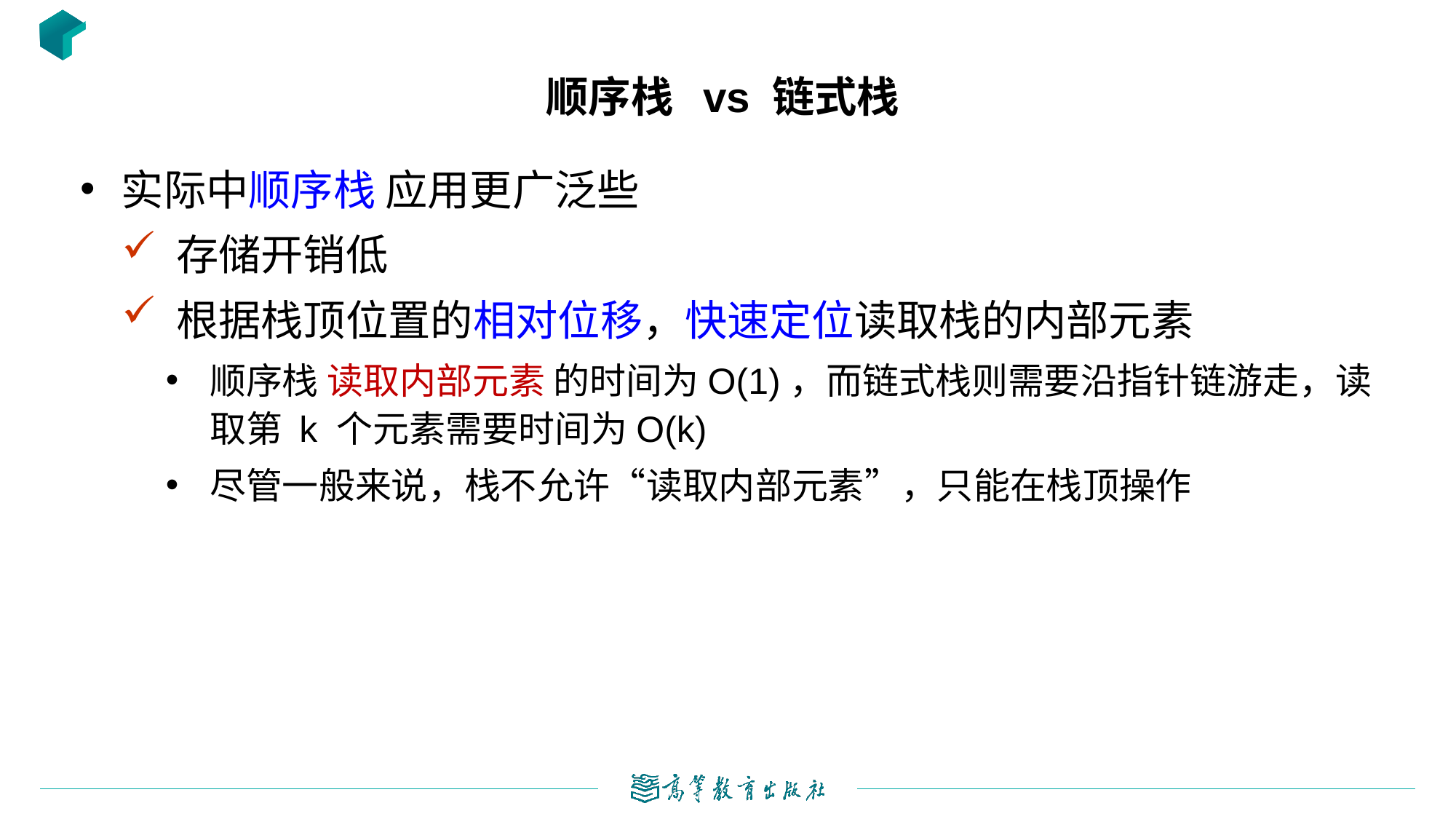

# 顺序栈  vs 链式栈
实际中顺序栈 应用更广泛些
存储开销低
根据栈顶位置的相对位移，快速定位读取栈的内部元素
顺序栈 读取内部元素 的时间为O(1)，而链式栈则需要沿指针链游走，读取第 k 个元素需要时间为O(k)
尽管一般来说，栈不允许“读取内部元素”，只能在栈顶操作